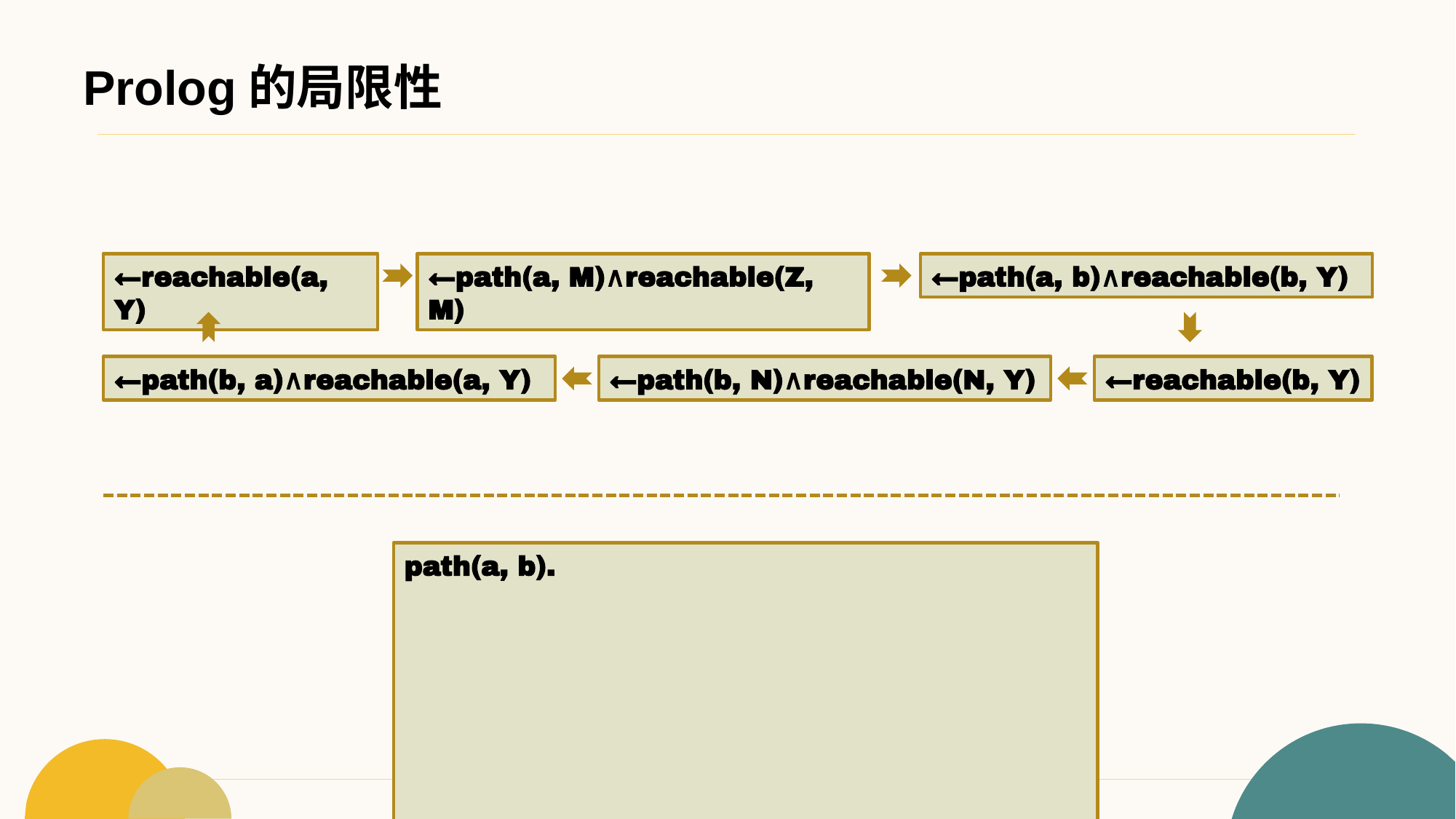

# Prolog的局限性
←reachable(a, Y)
←path(a, M)∧reachable(Z, M)
←path(a, b)∧reachable(b, Y)

←path(b, a)∧reachable(a, Y)
←path(b, N)∧reachable(N, Y)
←reachable(b, Y)

path(a, b).
path(b, a).
path(b, c).

reachable(X, Y) ← path(X, Y).
reachable(X, Y) ← path(X, Z)∧reachable(Z, Y).